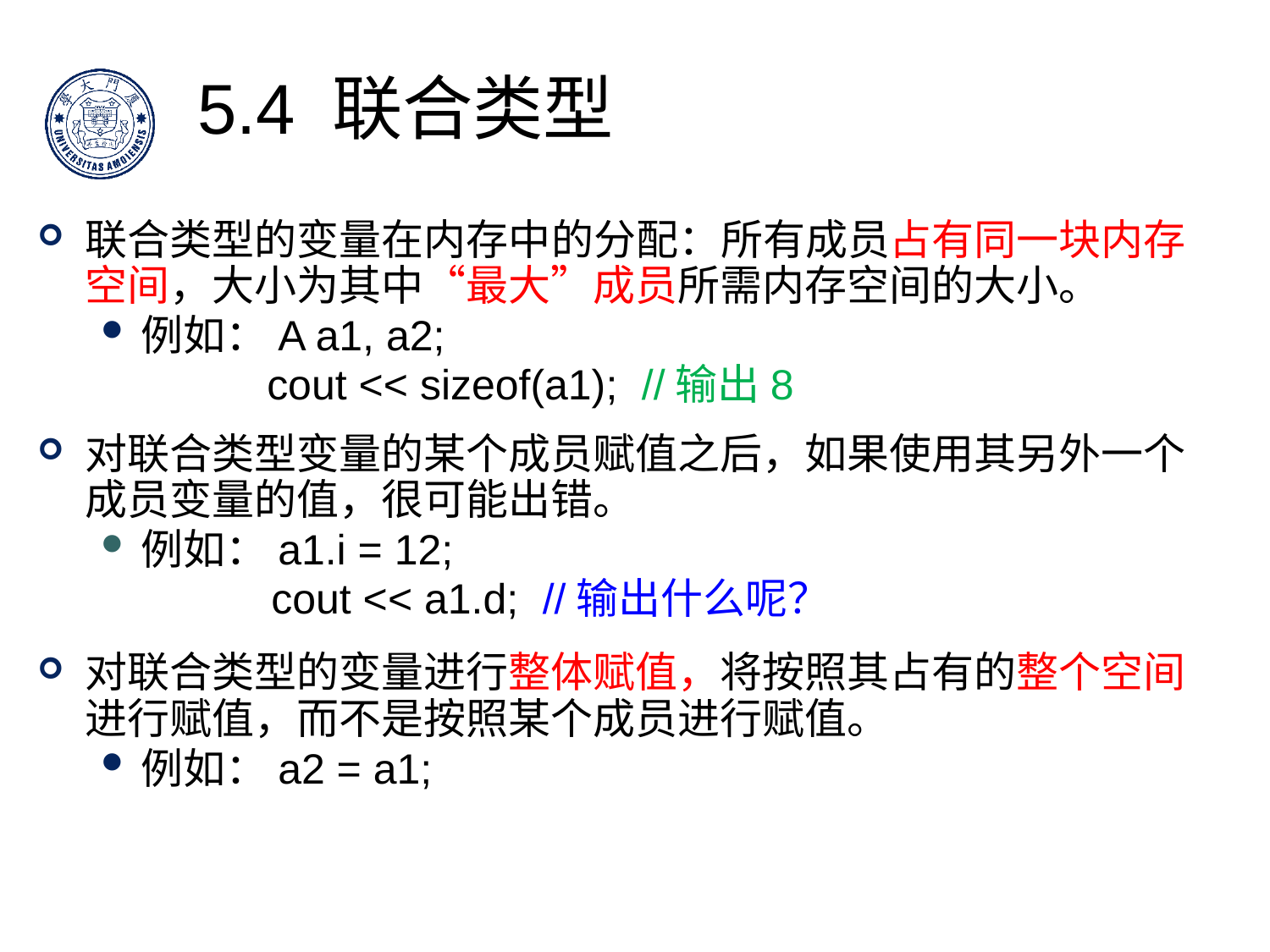

5.4 联合类型
联合类型的变量在内存中的分配：所有成员占有同一块内存空间，大小为其中“最大”成员所需内存空间的大小。
例如：A a1, a2;
              cout << sizeof(a1);  //输出8

对联合类型变量的某个成员赋值之后，如果使用其另外一个成员变量的值，很可能出错。
例如：a1.i = 12;
         cout << a1.d;  //输出什么呢？
对联合类型的变量进行整体赋值，将按照其占有的整个空间进行赋值，而不是按照某个成员进行赋值。
例如：a2 = a1;
41